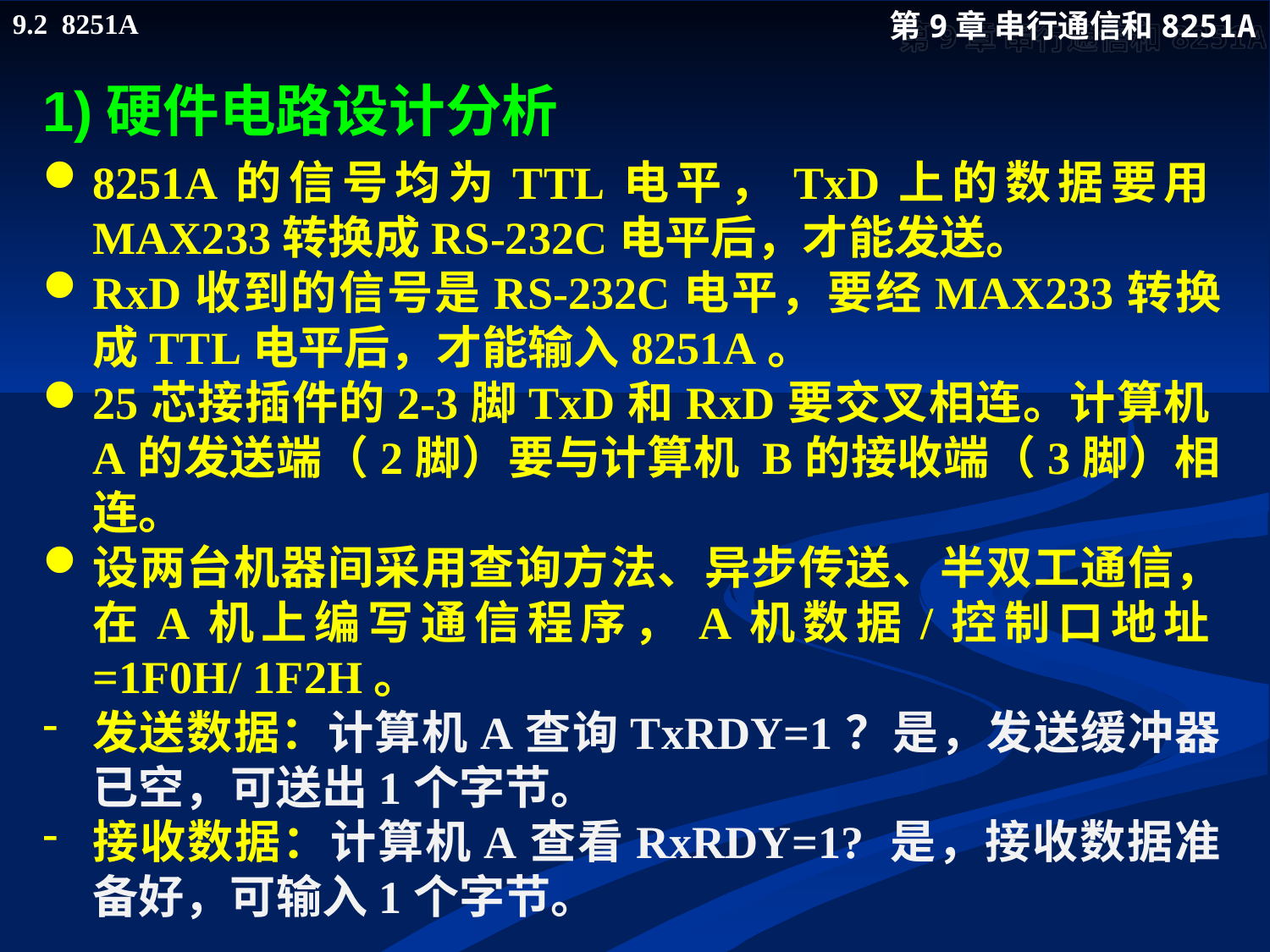

1)硬件电路设计分析
8251A的信号均为TTL电平，TxD上的数据要用MAX233转换成RS-232C电平后，才能发送。
RxD收到的信号是RS-232C电平，要经MAX233转换成TTL电平后，才能输入8251A。
25芯接插件的2-3脚TxD和RxD要交叉相连。计算机A的发送端（2脚）要与计算机 B的接收端（3脚）相连。
设两台机器间采用查询方法、异步传送、半双工通信，在A机上编写通信程序，A机数据/控制口地址=1F0H/ 1F2H。
发送数据：计算机A查询TxRDY=1？是，发送缓冲器已空，可送出1个字节。
接收数据：计算机A查看RxRDY=1? 是，接收数据准备好，可输入1个字节。